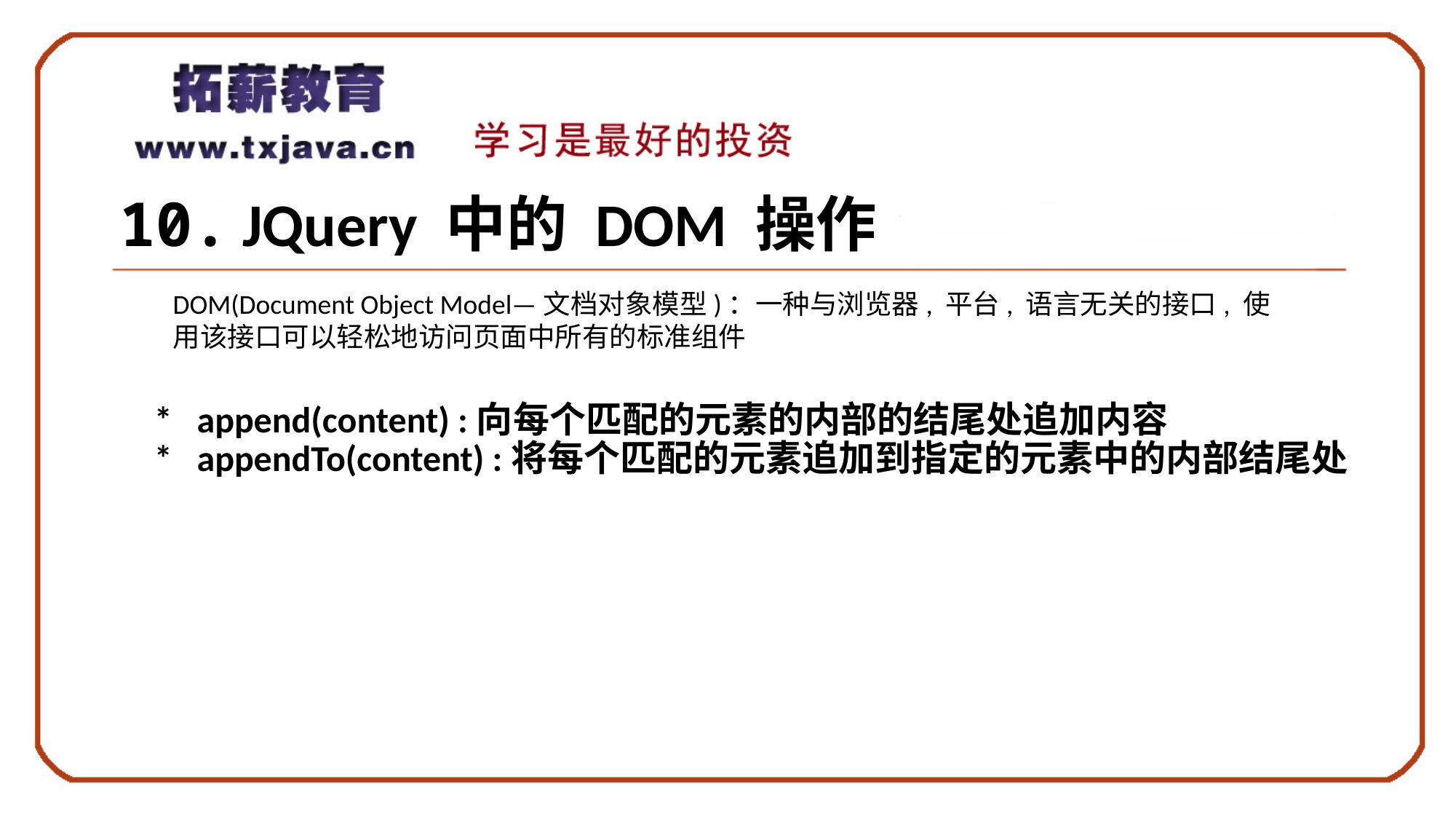

10. JQuery 中的 DOM 操作
DOM(Document Object Model—文档对象模型)：一种与浏览器, 平台, 语言无关的接口, 使用该接口可以轻松地访问页面中所有的标准组件
 *   append(content) :向每个匹配的元素的内部的结尾处追加内容
 *   appendTo(content) :将每个匹配的元素追加到指定的元素中的内部结尾处